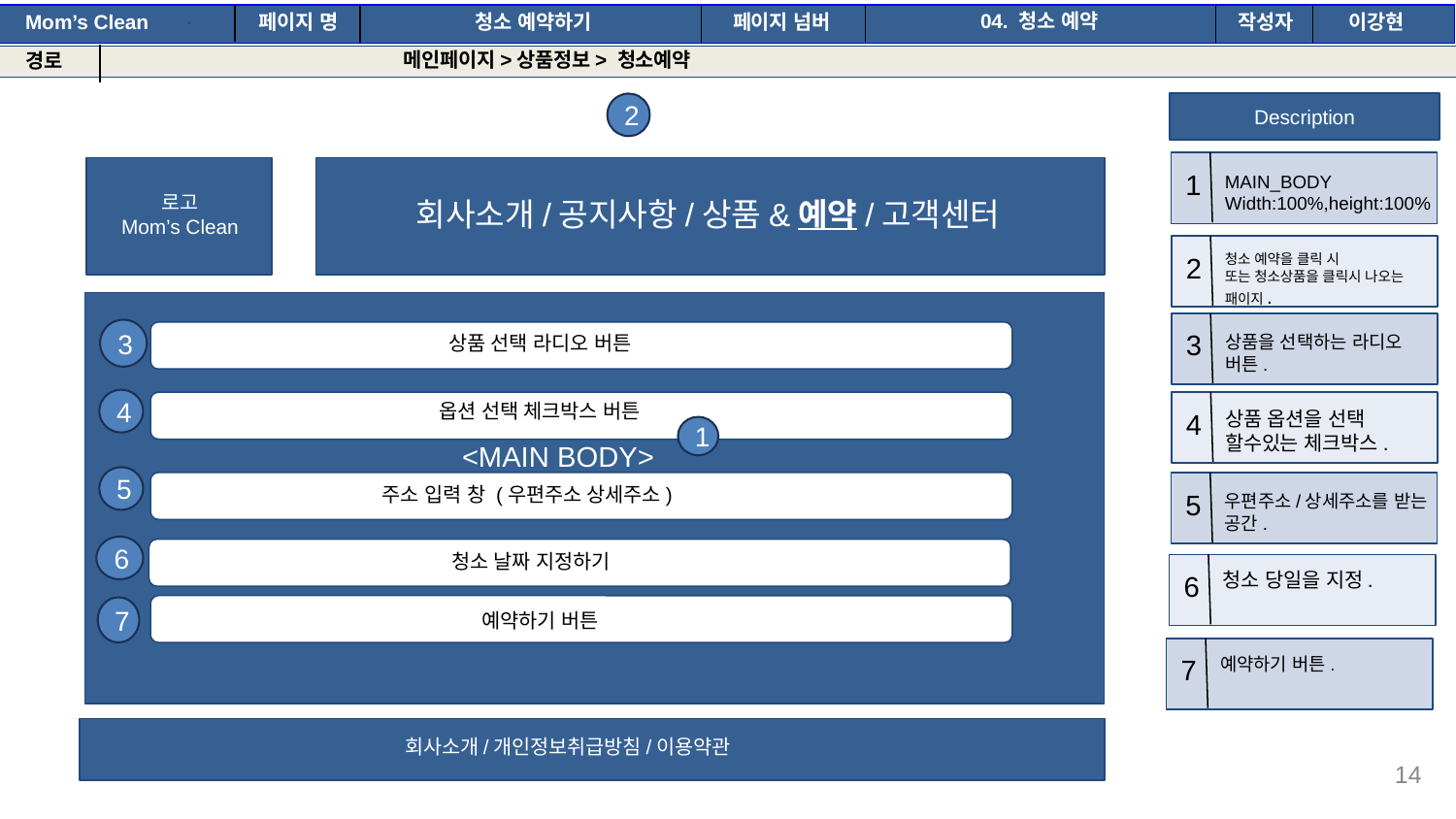

04. 청소 예약
Mom’s Clean
페이지 명
청소 예약하기
페이지 넘버
작성자
이강현

메인페이지>상품정보> 청소예약
경로

Description
2

1
MAIN_BODY
Width:100%,height:100%

로고
Mom’s Clean
회사소개/공지사항/상품&예약/고객센터

2
청소 예약을 클릭 시
또는 청소상품을 클릭시 나오는 패이지.

3
상품을 선택하는 라디오 버튼.
상품 선택 라디오 버튼
3

옵션 선택 체크박스 버튼
4

4
상품 옵션을 선택 할수있는 체크박스.

1
<MAIN BODY>
5
주소 입력 창 (우편주소 상세주소)

5
우편주소/상세주소를 받는 공간.
청소 날짜 지정하기
6

6
청소 당일을 지정.

예약하기 버튼
7

7
예약하기 버튼.

회사소개/개인정보취급방침/이용약관
14